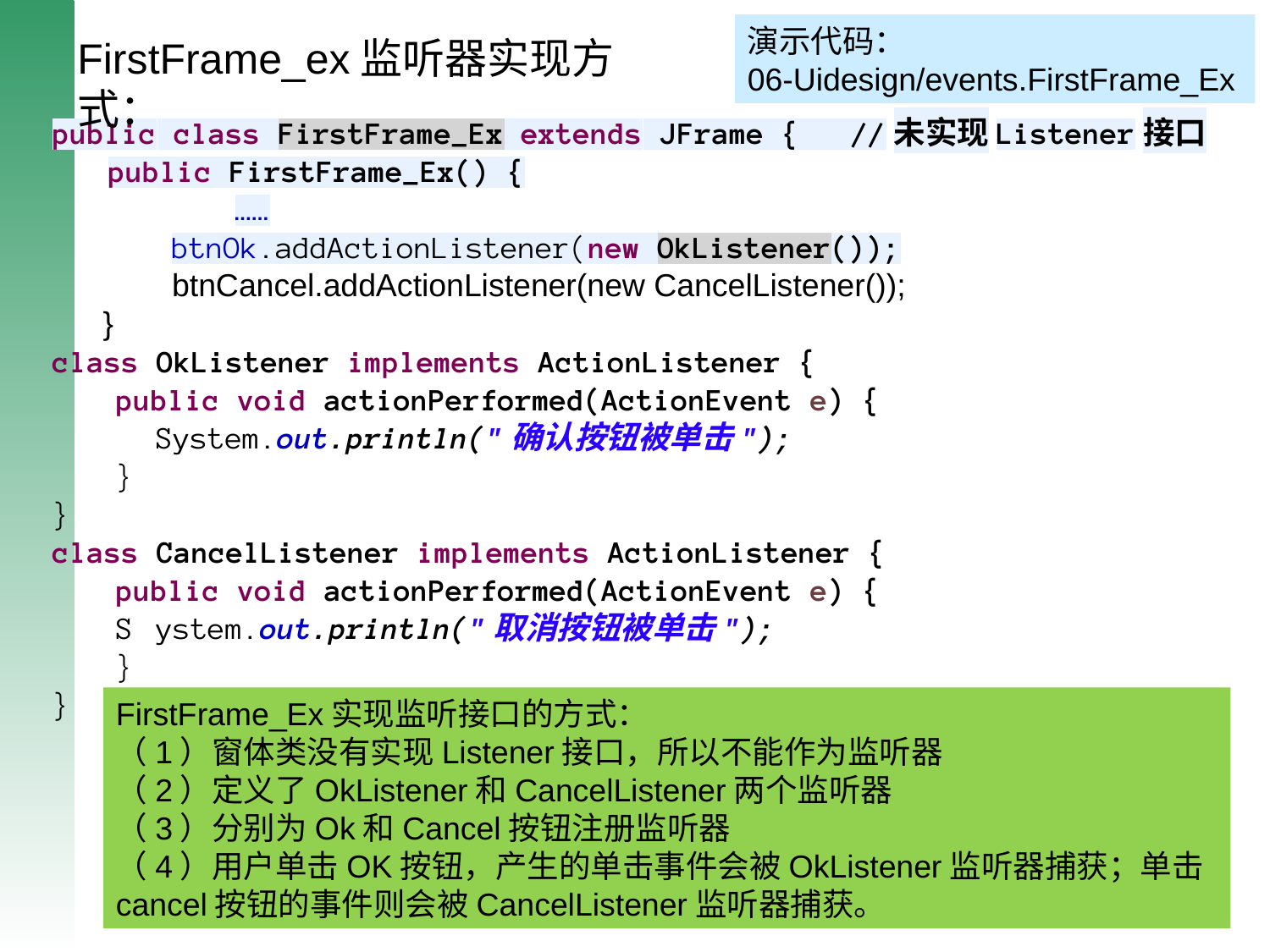

演示代码：
06-Uidesign/events.FirstFrame_Ex
FirstFrame_ex监听器实现方式：
public class FirstFrame_Ex extends JFrame {   //未实现Listener接口
public FirstFrame_Ex() {
	……
btnOk.addActionListener(new OkListener());
btnCancel.addActionListener(new CancelListener());
}
class OkListener implements ActionListener {
public void actionPerformed(ActionEvent e) {
	System.out.println("确认按钮被单击");
}
}
class CancelListener implements ActionListener {
public void actionPerformed(ActionEvent e) {
S	ystem.out.println("取消按钮被单击");
}
}

FirstFrame_Ex实现监听接口的方式：
（1）窗体类没有实现Listener接口，所以不能作为监听器
（2）定义了OkListener和CancelListener两个监听器
（3）分别为Ok和Cancel按钮注册监听器
（4）用户单击OK按钮，产生的单击事件会被OkListener监听器捕获；单击cancel按钮的事件则会被CancelListener监听器捕获。
32